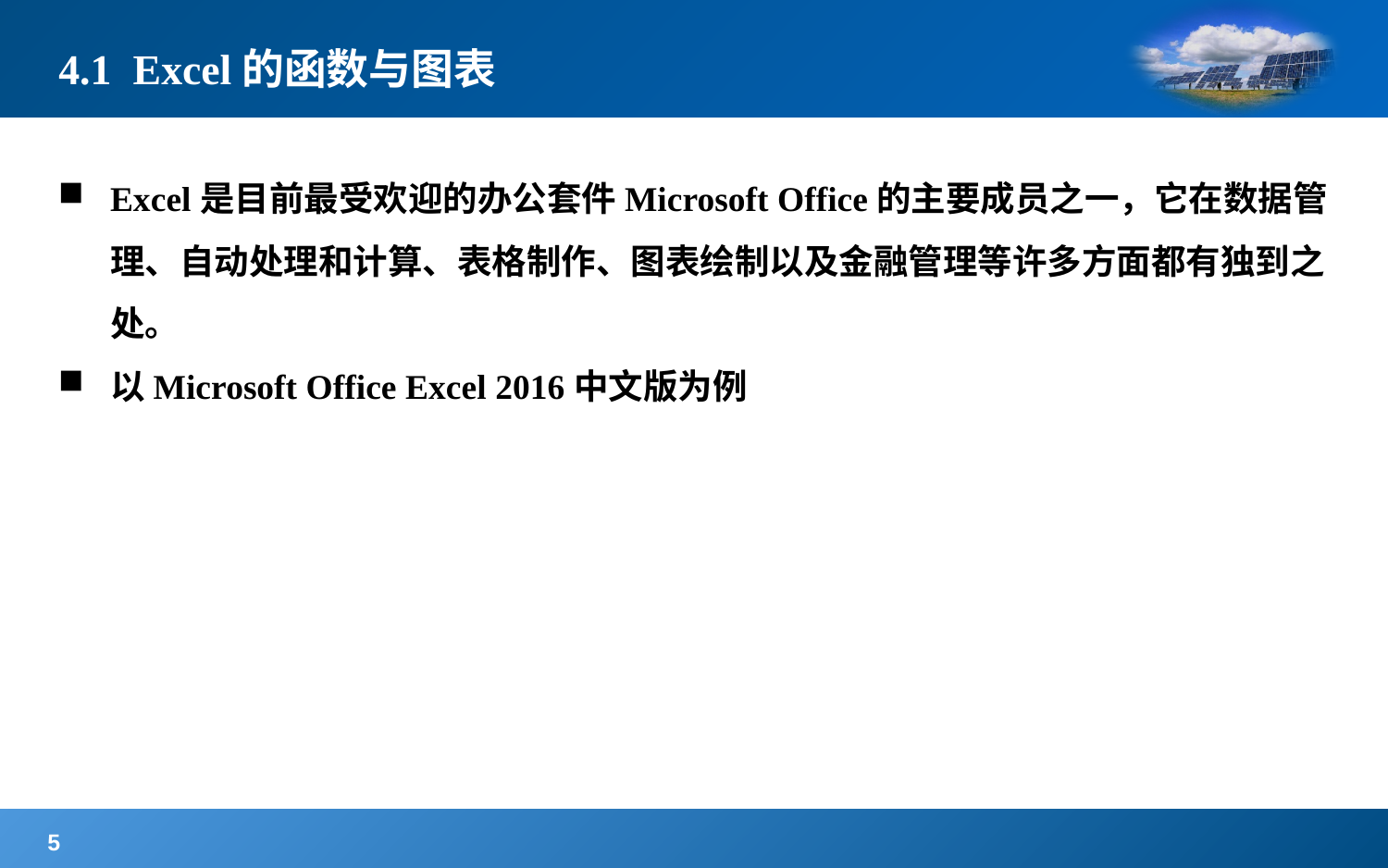

# 4.1  Excel的函数与图表
Excel是目前最受欢迎的办公套件Microsoft Office的主要成员之一，它在数据管理、自动处理和计算、表格制作、图表绘制以及金融管理等许多方面都有独到之处。
以Microsoft Office Excel 2016中文版为例